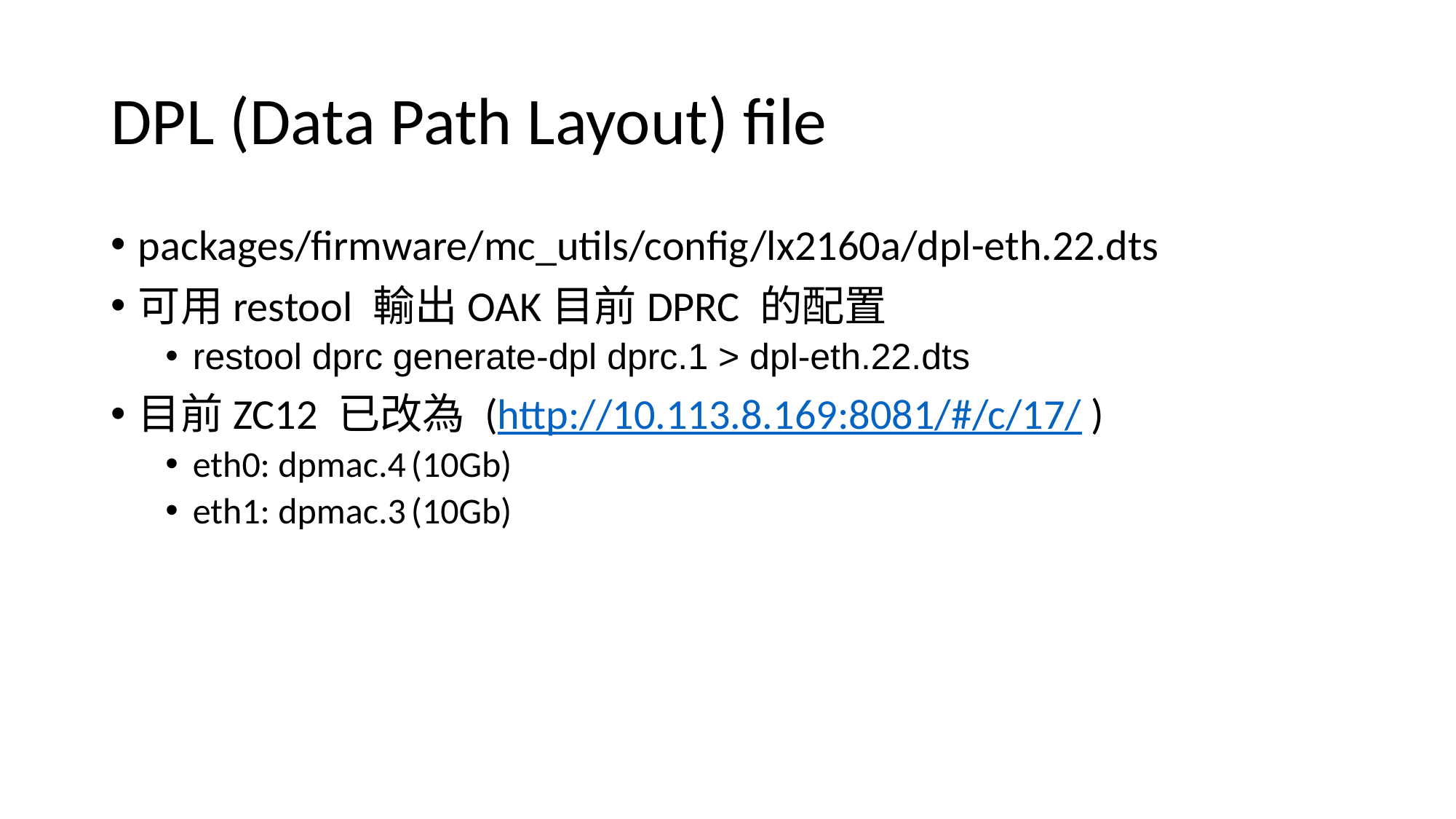

# DPL (Data Path Layout) file
packages/firmware/mc_utils/config/lx2160a/dpl-eth.22.dts
可用restool 輸出OAK目前DPRC 的配置
restool dprc generate-dpl dprc.1 > dpl-eth.22.dts
目前ZC12 已改為 (http://10.113.8.169:8081/#/c/17/ )
eth0: dpmac.4	(10Gb)
eth1: dpmac.3	(10Gb)